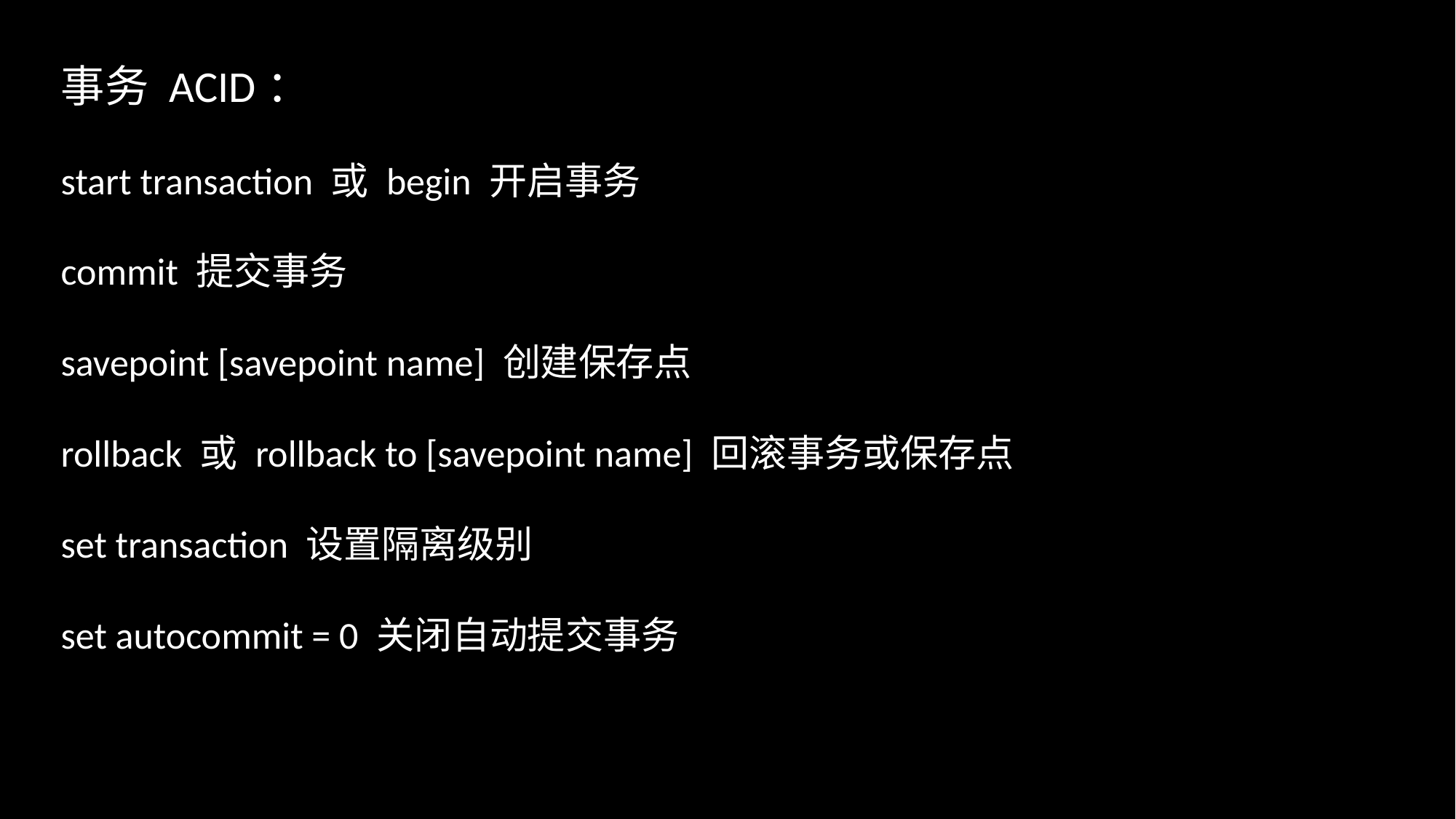

事务 ACID：

start transaction 或 begin 开启事务

commit 提交事务

savepoint [savepoint name] 创建保存点

rollback 或 rollback to [savepoint name] 回滚事务或保存点

set transaction 设置隔离级别

set autocommit = 0 关闭自动提交事务